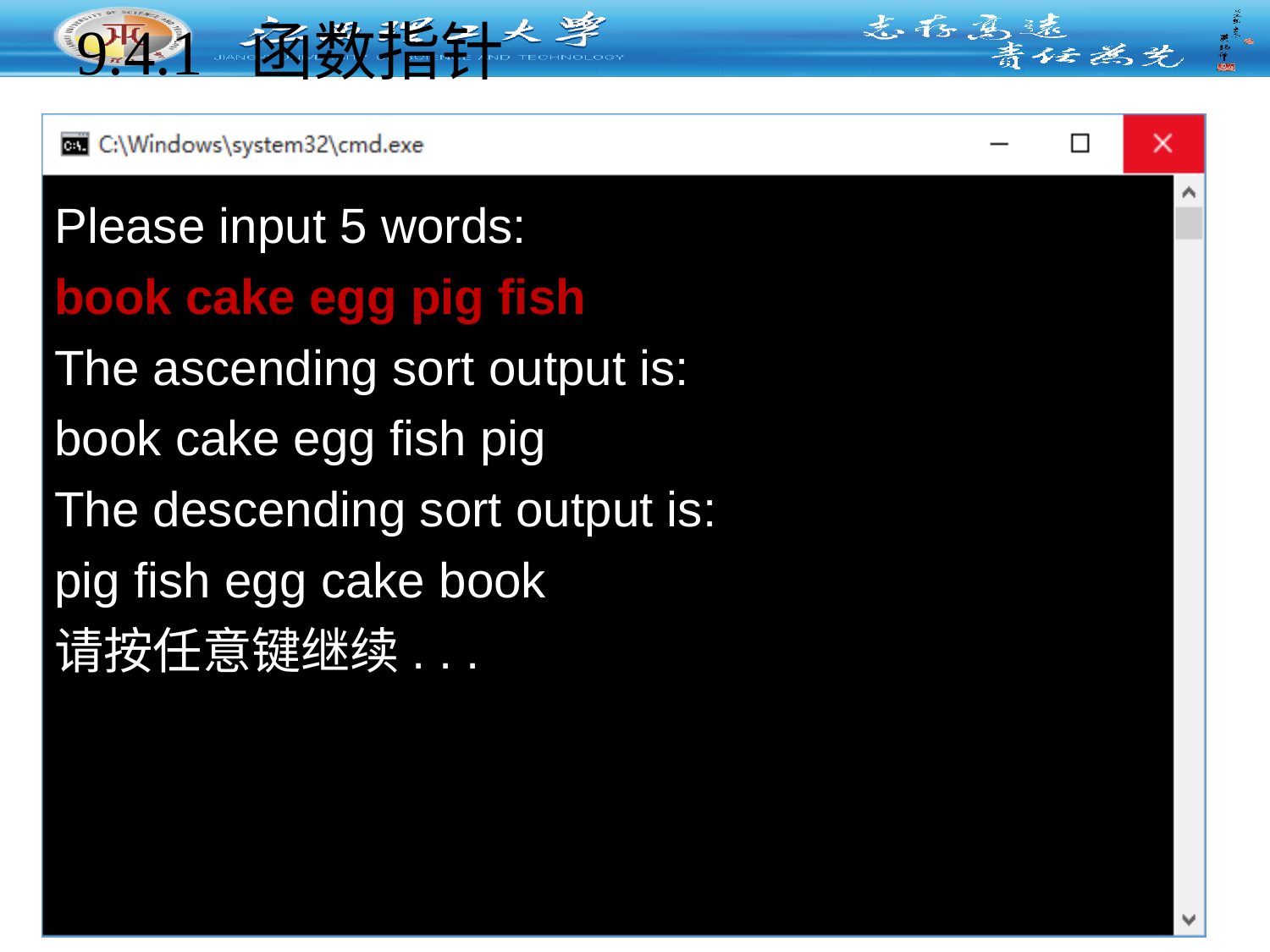

# 9.4.1  函数指针
Please input 5 words:
book cake egg pig fish
The ascending sort output is:
book cake egg fish pig
The descending sort output is:
pig fish egg cake book
请按任意键继续. . .